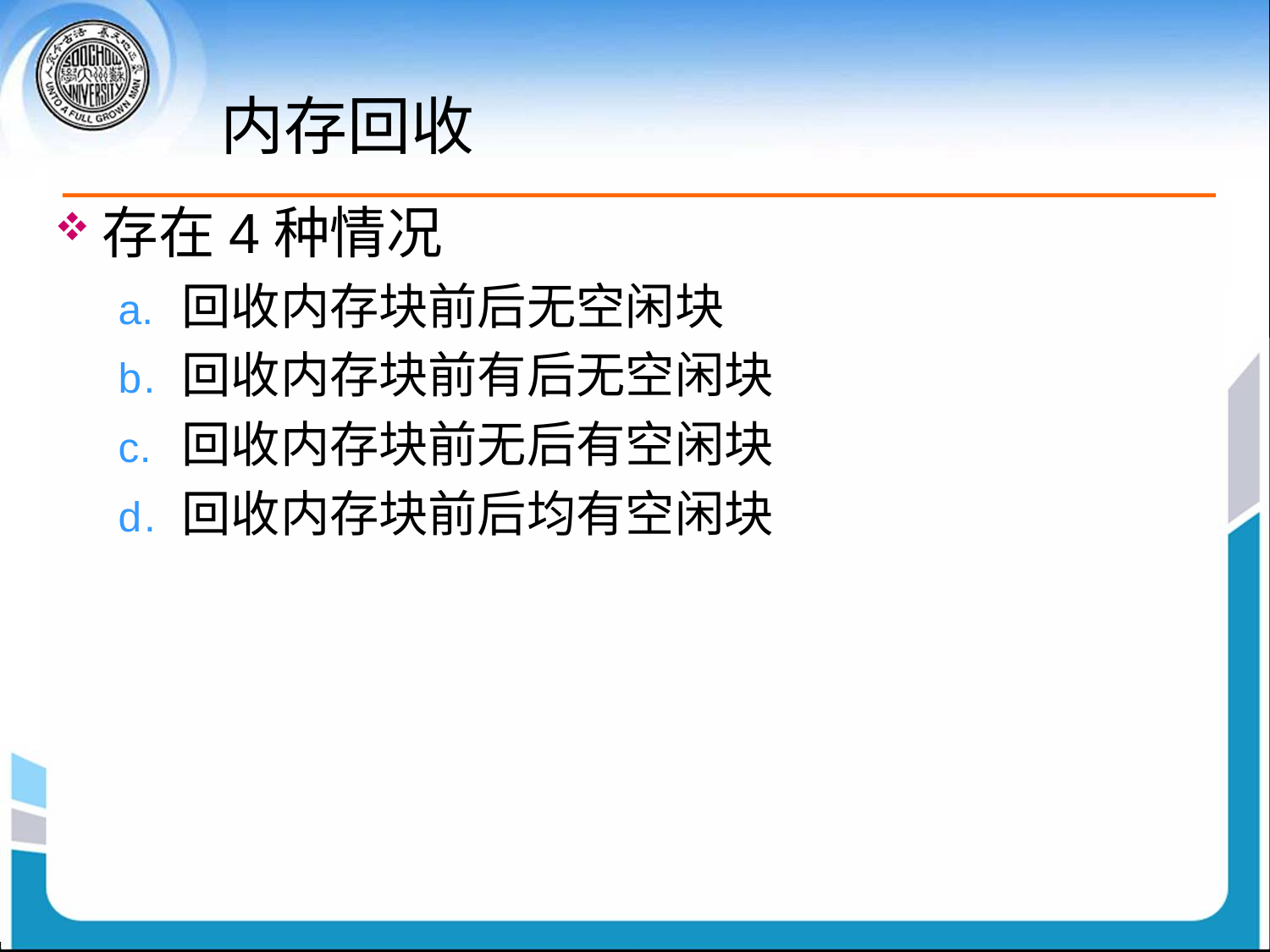

# 内存回收
存在4种情况
回收内存块前后无空闲块
回收内存块前有后无空闲块
回收内存块前无后有空闲块
回收内存块前后均有空闲块